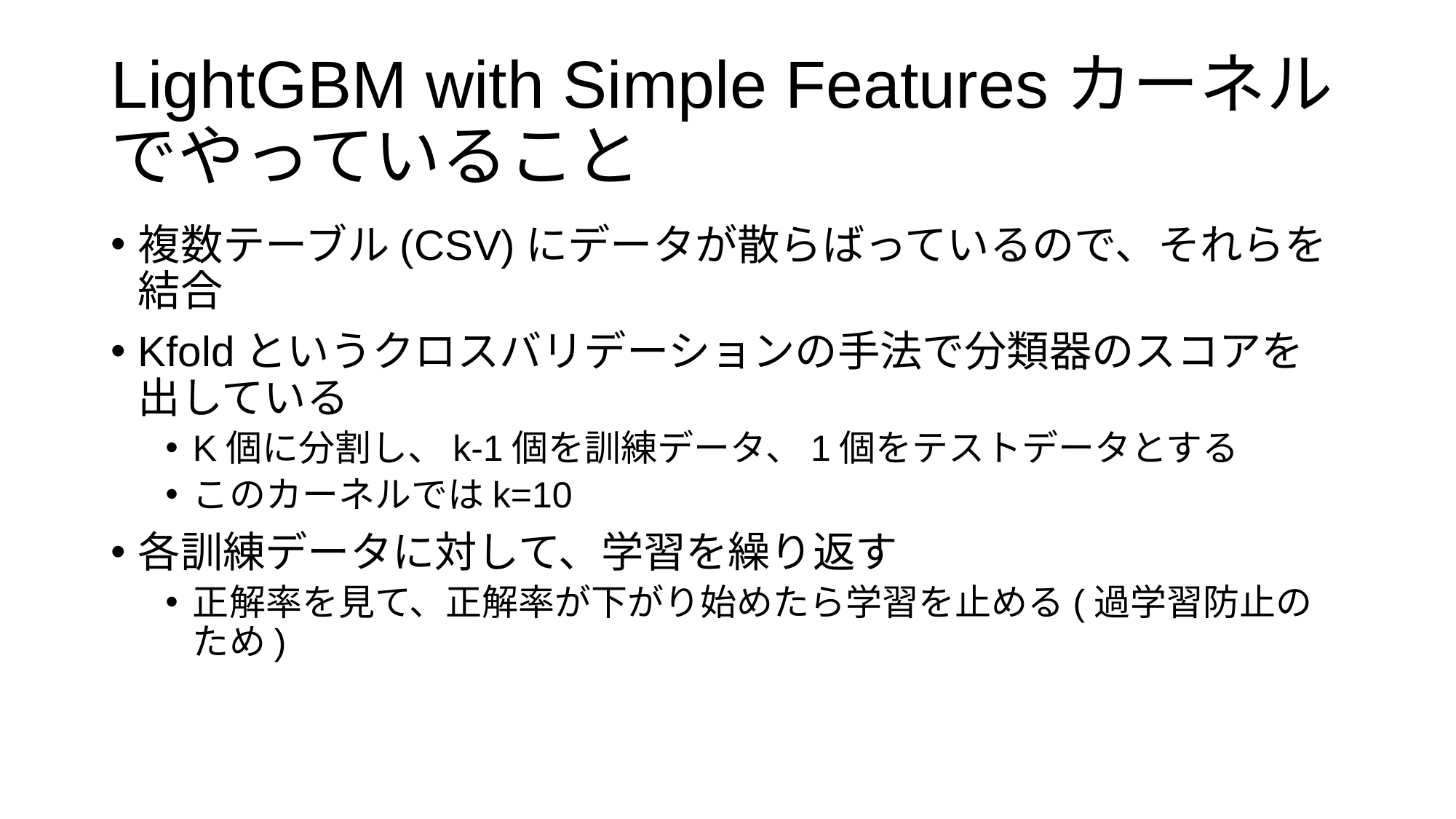

# LightGBM with Simple Featuresカーネルでやっていること
複数テーブル(CSV)にデータが散らばっているので、それらを結合
Kfoldというクロスバリデーションの手法で分類器のスコアを出している
K個に分割し、k-1個を訓練データ、1個をテストデータとする
このカーネルではk=10
各訓練データに対して、学習を繰り返す
正解率を見て、正解率が下がり始めたら学習を止める(過学習防止のため)